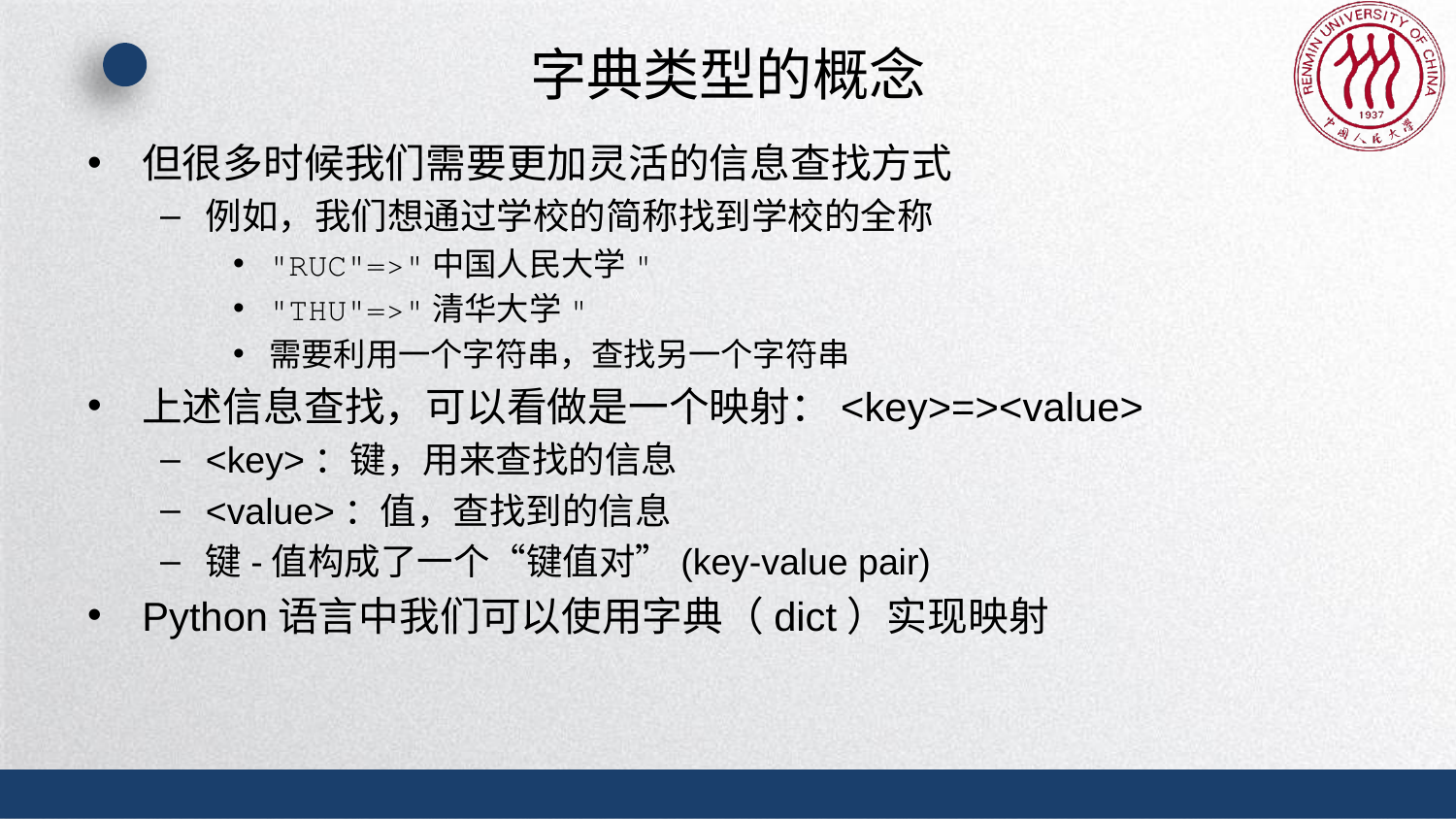

# 字典类型的概念
但很多时候我们需要更加灵活的信息查找方式
例如，我们想通过学校的简称找到学校的全称
"RUC"=>"中国人民大学"
"THU"=>"清华大学"
需要利用一个字符串，查找另一个字符串
上述信息查找，可以看做是一个映射：<key>=><value>
<key>：键，用来查找的信息
<value>：值，查找到的信息
键-值构成了一个“键值对”(key-value pair)
Python语言中我们可以使用字典（dict）实现映射